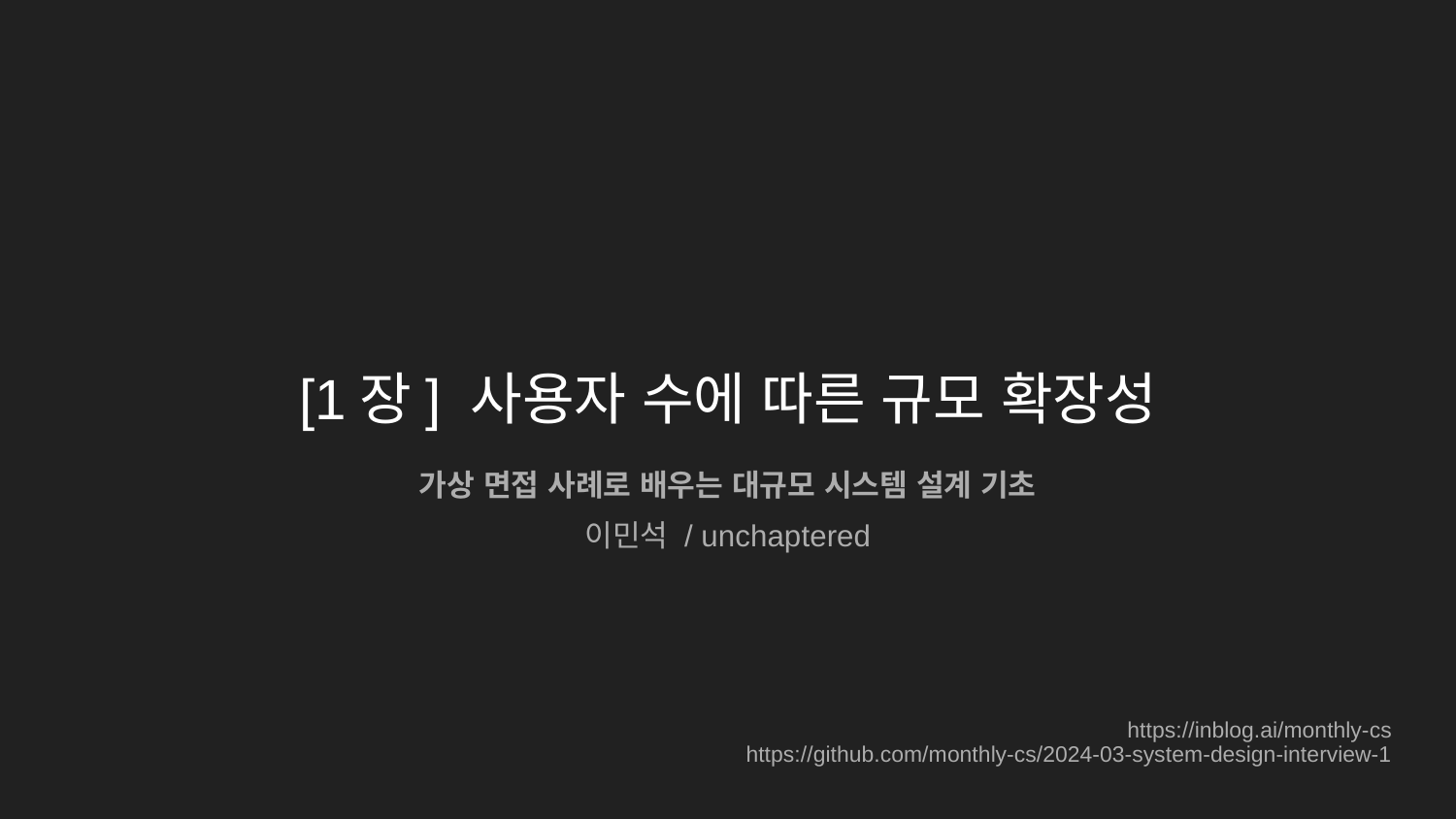

# [1장] 사용자 수에 따른 규모 확장성
가상 면접 사례로 배우는 대규모 시스템 설계 기초
이민석 / unchaptered
https://inblog.ai/monthly-cs
https://github.com/monthly-cs/2024-03-system-design-interview-1